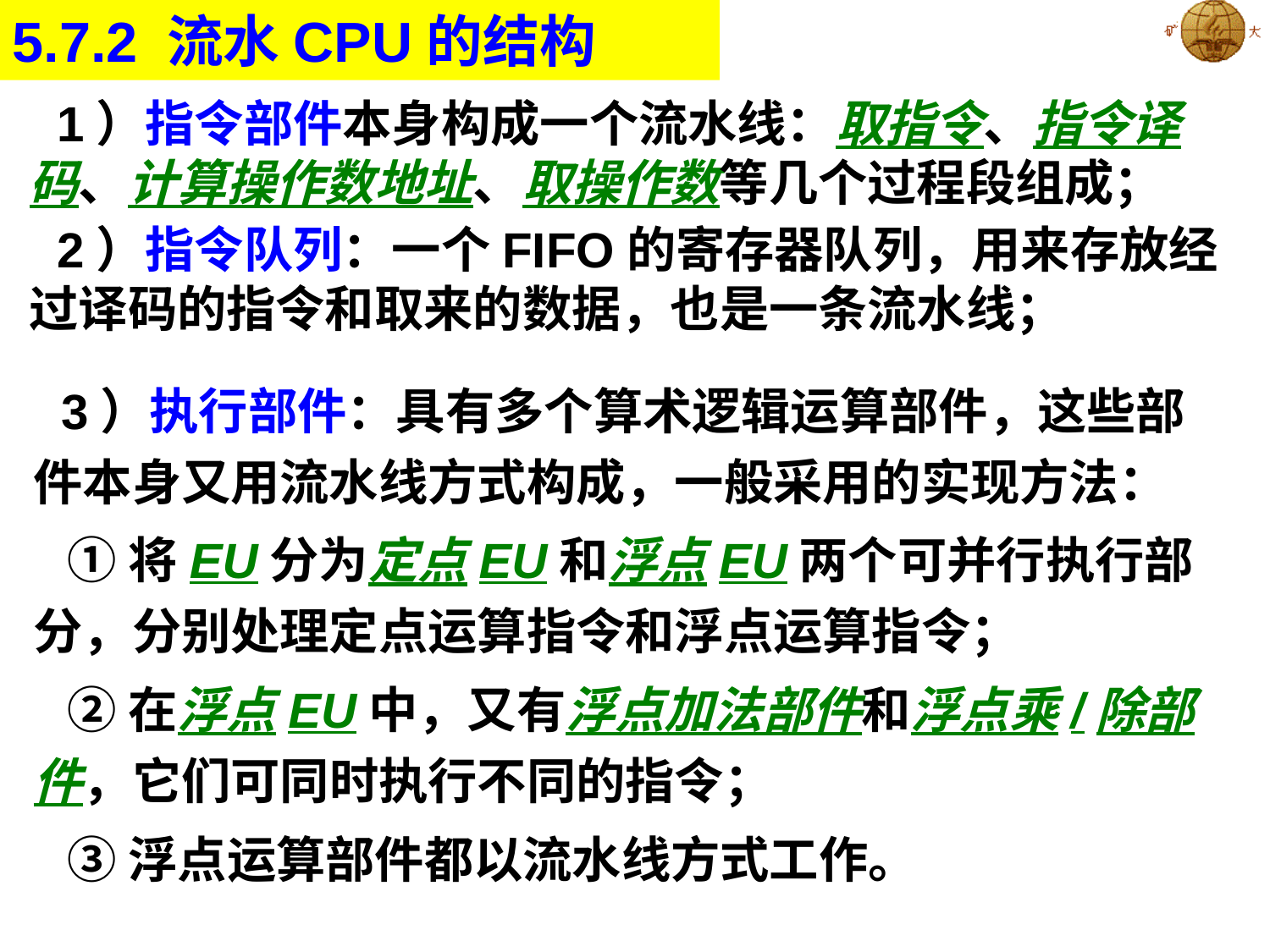

5.7.2 流水CPU的结构
  1）指令部件本身构成一个流水线：取指令、指令译码、计算操作数地址、取操作数等几个过程段组成；
  2）指令队列：一个FIFO的寄存器队列，用来存放经过译码的指令和取来的数据，也是一条流水线；
  3）执行部件：具有多个算术逻辑运算部件，这些部件本身又用流水线方式构成，一般采用的实现方法：
   ①将EU分为定点EU和浮点EU两个可并行执行部分，分别处理定点运算指令和浮点运算指令；
   ②在浮点EU中，又有浮点加法部件和浮点乘/除部件，它们可同时执行不同的指令；
   ③浮点运算部件都以流水线方式工作。